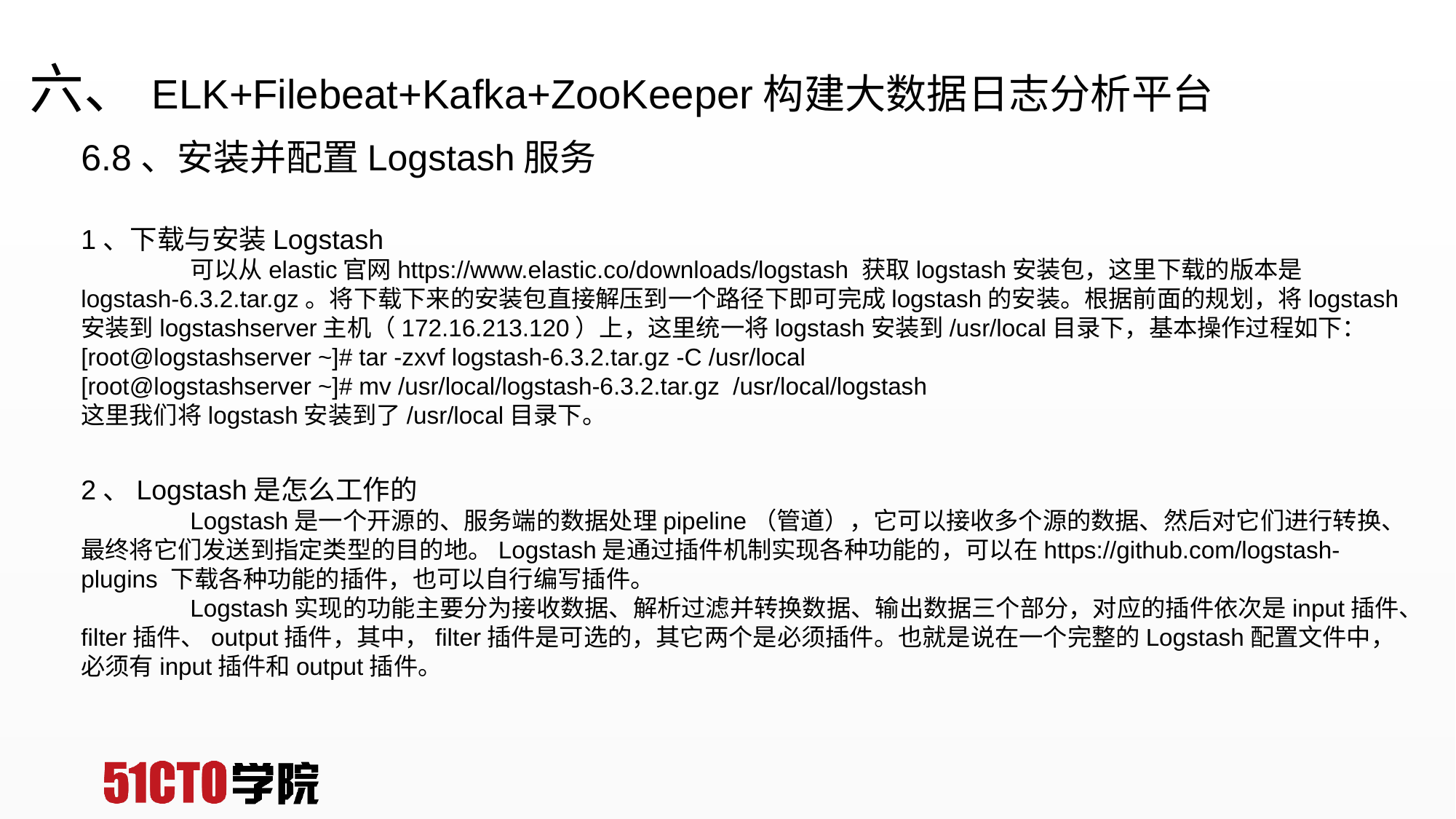

# 六、ELK+Filebeat+Kafka+ZooKeeper构建大数据日志分析平台
6.8、安装并配置Logstash服务

1、下载与安装Logstash
	可以从elastic官网https://www.elastic.co/downloads/logstash 获取logstash安装包，这里下载的版本是logstash-6.3.2.tar.gz。将下载下来的安装包直接解压到一个路径下即可完成logstash的安装。根据前面的规划，将logstash安装到logstashserver主机（172.16.213.120）上，这里统一将logstash安装到/usr/local目录下，基本操作过程如下：
[root@logstashserver ~]# tar -zxvf logstash-6.3.2.tar.gz -C /usr/local
[root@logstashserver ~]# mv /usr/local/logstash-6.3.2.tar.gz  /usr/local/logstash
这里我们将logstash安装到了/usr/local目录下。

2、Logstash是怎么工作的
	Logstash是一个开源的、服务端的数据处理pipeline（管道），它可以接收多个源的数据、然后对它们进行转换、最终将它们发送到指定类型的目的地。Logstash是通过插件机制实现各种功能的，可以在https://github.com/logstash-plugins 下载各种功能的插件，也可以自行编写插件。
	Logstash实现的功能主要分为接收数据、解析过滤并转换数据、输出数据三个部分，对应的插件依次是input插件、filter插件、output插件，其中，filter插件是可选的，其它两个是必须插件。也就是说在一个完整的Logstash配置文件中，必须有input插件和output插件。